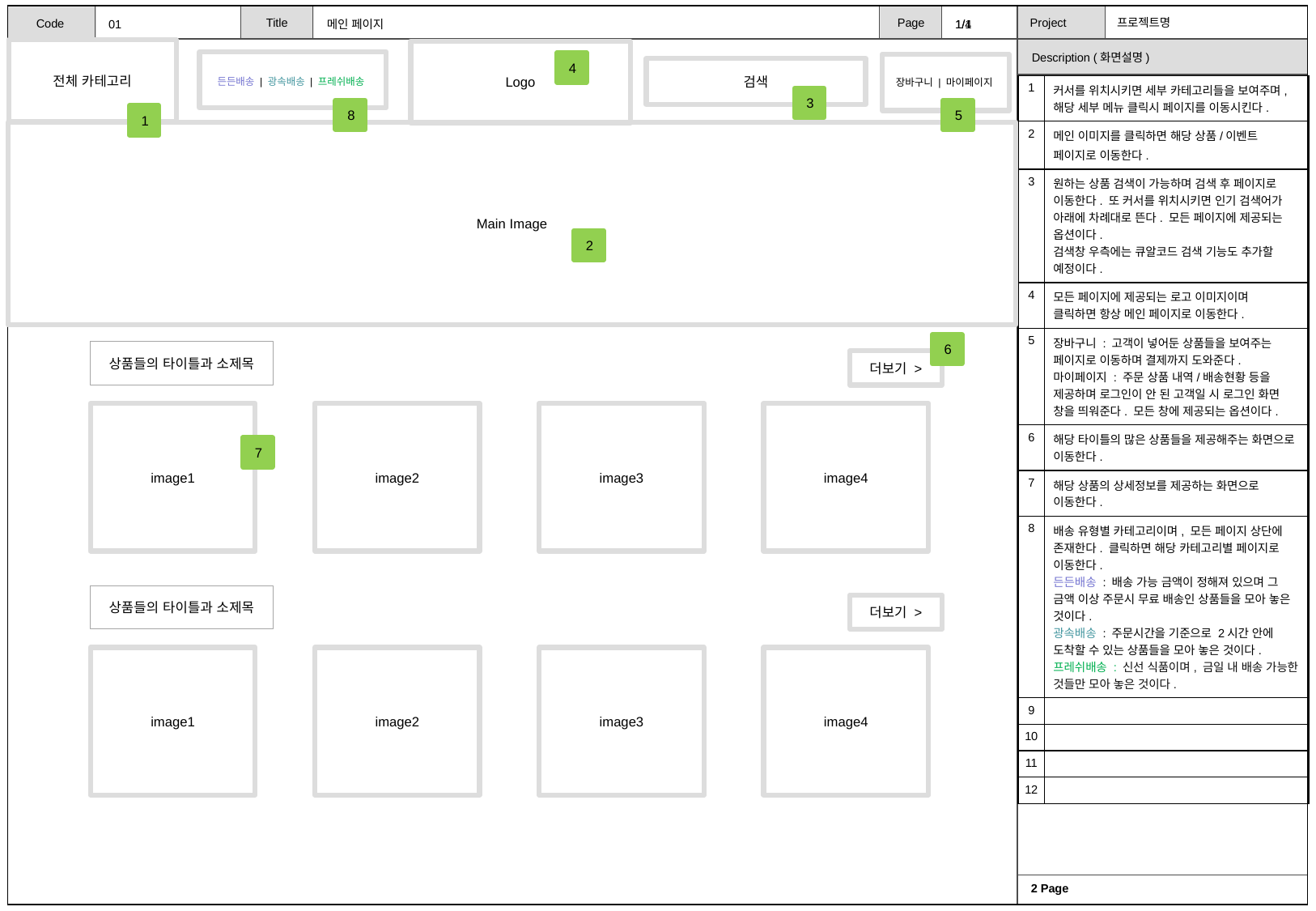

01
메인 페이지
1/1
1/4
전체 카테고리
Logo
든든배송 | 광속배송 | 프레쉬배송
4
장바구니 | 마이페이지
검색
| 1 | 커서를 위치시키면 세부 카테고리들을 보여주며, 해당 세부 메뉴 클릭시 페이지를 이동시킨다. |
| --- | --- |
| 2 | 메인 이미지를 클릭하면 해당 상품/이벤트 페이지로 이동한다. |
| 3 | 원하는 상품 검색이 가능하며 검색 후 페이지로 이동한다. 또 커서를 위치시키면 인기 검색어가 아래에 차례대로 뜬다. 모든 페이지에 제공되는 옵션이다. 검색창 우측에는 큐알코드 검색 기능도 추가할 예정이다. |
| 4 | 모든 페이지에 제공되는 로고 이미지이며 클릭하면 항상 메인 페이지로 이동한다. |
| 5 | 장바구니 : 고객이 넣어둔 상품들을 보여주는 페이지로 이동하며 결제까지 도와준다. 마이페이지 : 주문 상품 내역/배송현황 등을 제공하며 로그인이 안 된 고객일 시 로그인 화면 창을 띄워준다. 모든 창에 제공되는 옵션이다. |
| 6 | 해당 타이틀의 많은 상품들을 제공해주는 화면으로 이동한다. |
| 7 | 해당 상품의 상세정보를 제공하는 화면으로 이동한다. |
| 8 | 배송 유형별 카테고리이며, 모든 페이지 상단에 존재한다. 클릭하면 해당 카테고리별 페이지로 이동한다. 든든배송 : 배송 가능 금액이 정해져 있으며 그 금액 이상 주문시 무료 배송인 상품들을 모아 놓은 것이다. 광속배송 : 주문시간을 기준으로 2시간 안에 도착할 수 있는 상품들을 모아 놓은 것이다. 프레쉬배송 : 신선 식품이며, 금일 내 배송 가능한 것들만 모아 놓은 것이다. |
| 9 |  |
| 10 |  |
| 11 |  |
| 12 |  |
3
8
5
1
Main Image
2
6
상품들의 타이틀과 소제목
더보기 >
image1
image2
image3
image4
7
상품들의 타이틀과 소제목
더보기 >
image1
image2
image3
image4